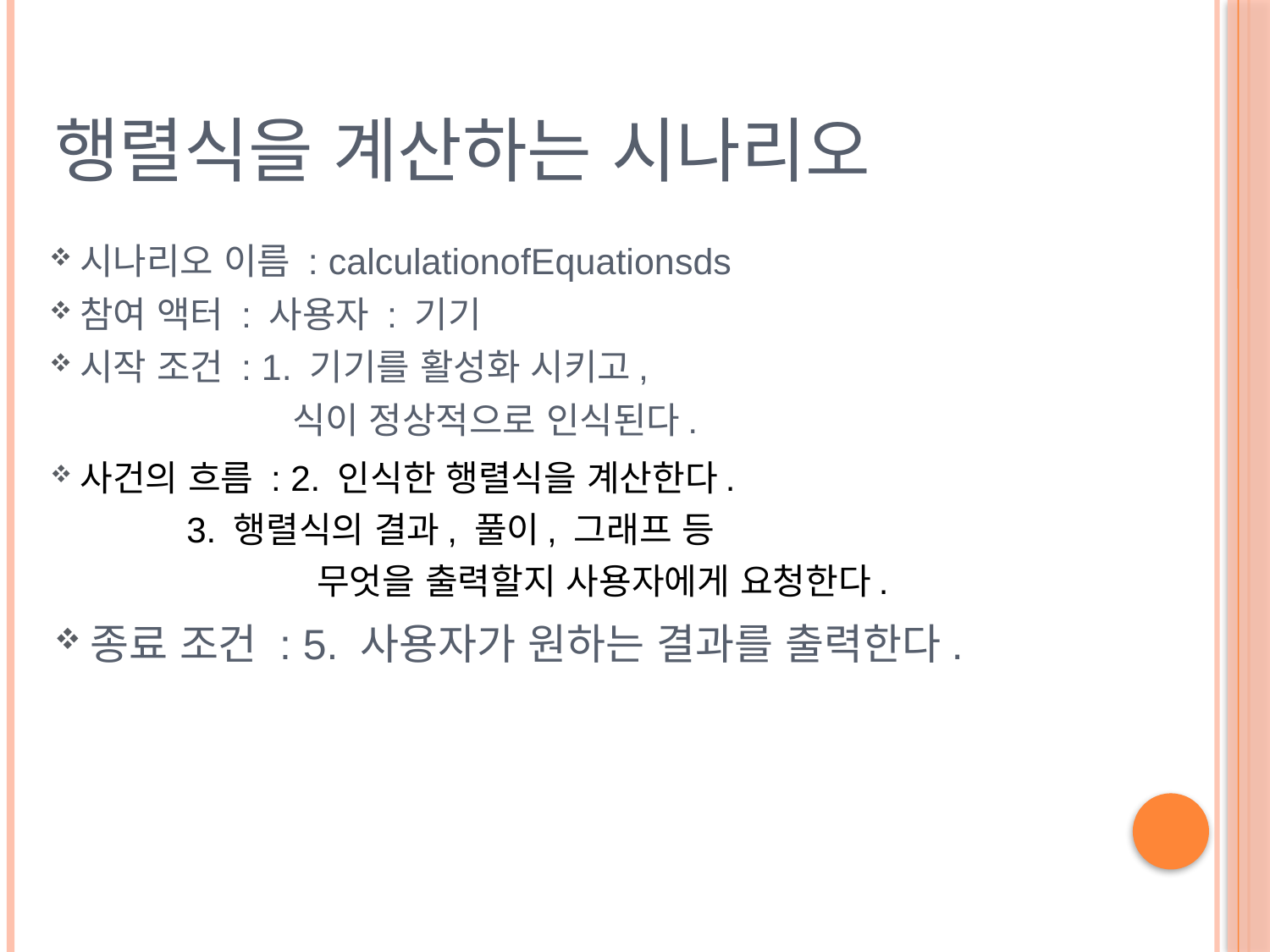

# 행렬식을 계산하는 시나리오
시나리오 이름 : calculationofEquationsds
참여 액터 : 사용자 : 기기
시작 조건 : 1. 기기를 활성화 시키고,
식이 정상적으로 인식된다.
사건의 흐름 : 2. 인식한 행렬식을 계산한다.
     		   3. 행렬식의 결과, 풀이, 그래프 등
무엇을 출력할지 사용자에게 요청한다.
종료 조건 : 5. 사용자가 원하는 결과를 출력한다.